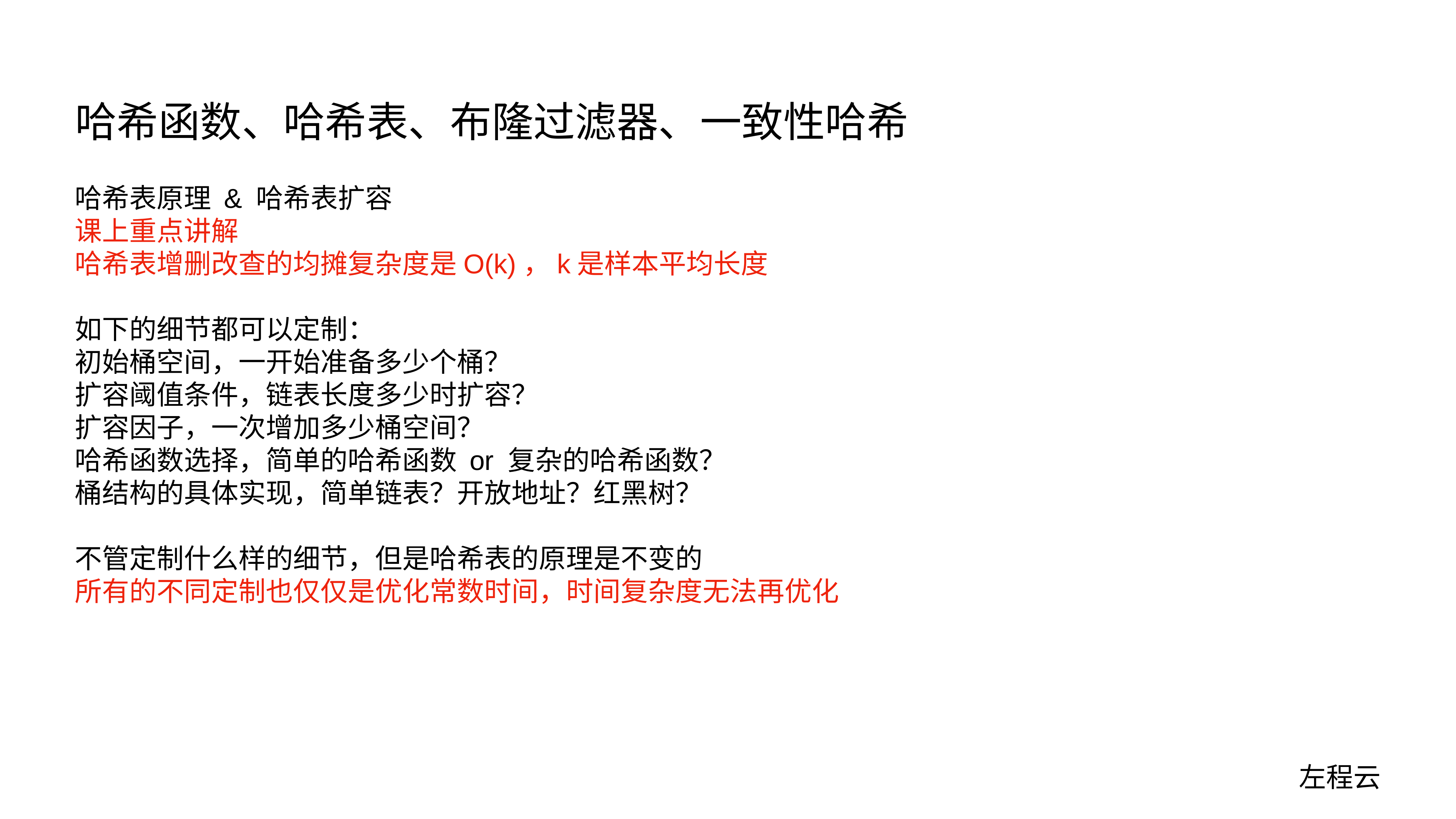

# 哈希函数、哈希表、布隆过滤器、一致性哈希
哈希表原理 & 哈希表扩容
课上重点讲解
哈希表增删改查的均摊复杂度是O(k)，k是样本平均长度

如下的细节都可以定制：
初始桶空间，一开始准备多少个桶？
扩容阈值条件，链表长度多少时扩容？
扩容因子，一次增加多少桶空间？
哈希函数选择，简单的哈希函数 or 复杂的哈希函数？
桶结构的具体实现，简单链表？开放地址？红黑树？

不管定制什么样的细节，但是哈希表的原理是不变的
所有的不同定制也仅仅是优化常数时间，时间复杂度无法再优化
左程云